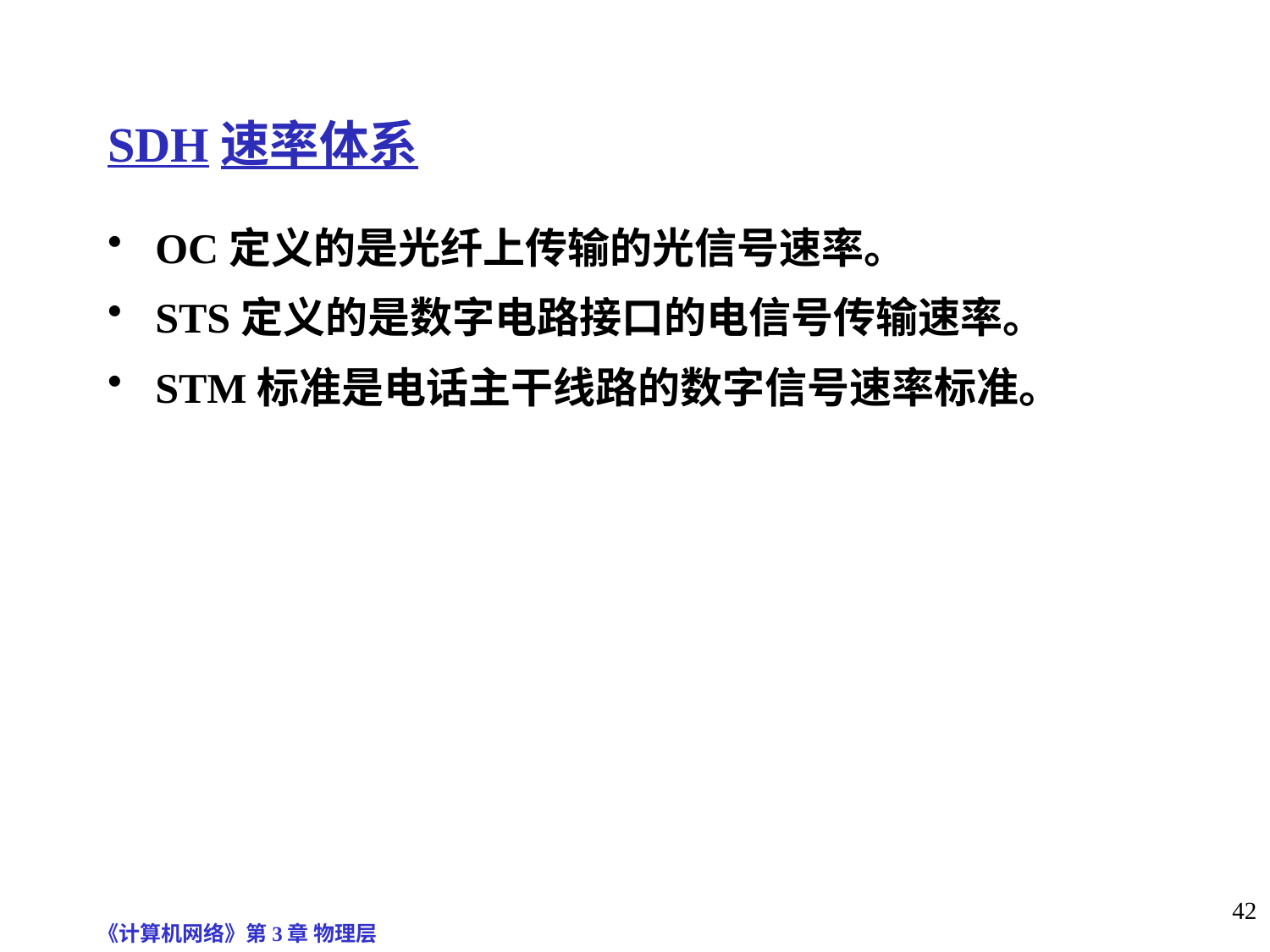

SDH速率体系

OC定义的是光纤上传输的光信号速率。
STS定义的是数字电路接口的电信号传输速率。
STM标准是电话主干线路的数字信号速率标准。

《计算机网络》第3章 物理层
42